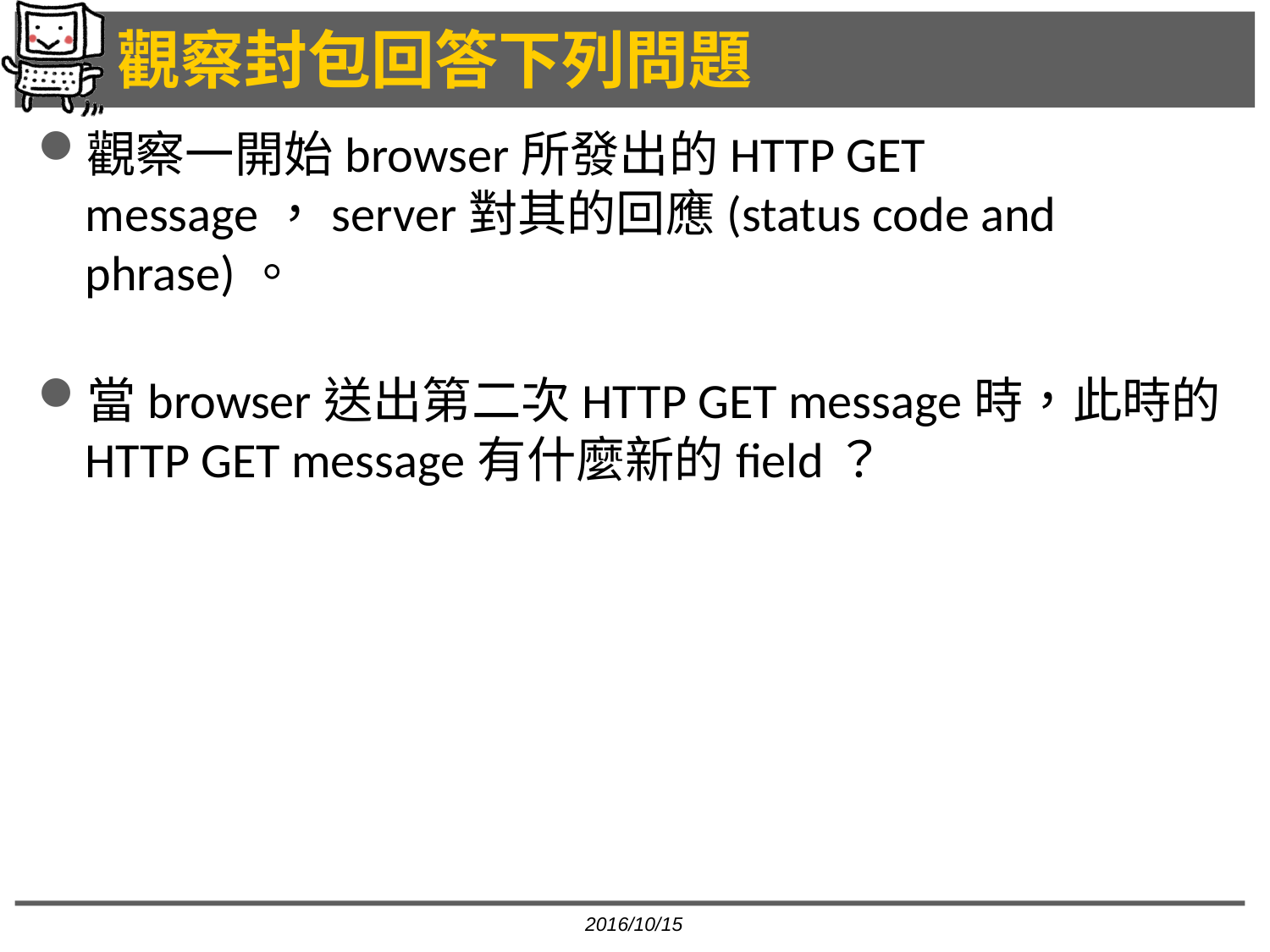

# 觀察封包回答下列問題
觀察一開始browser所發出的HTTP GET message，server對其的回應(status code and phrase)。
當browser送出第二次HTTP GET message時，此時的HTTP GET message有什麼新的field？
2016/10/15